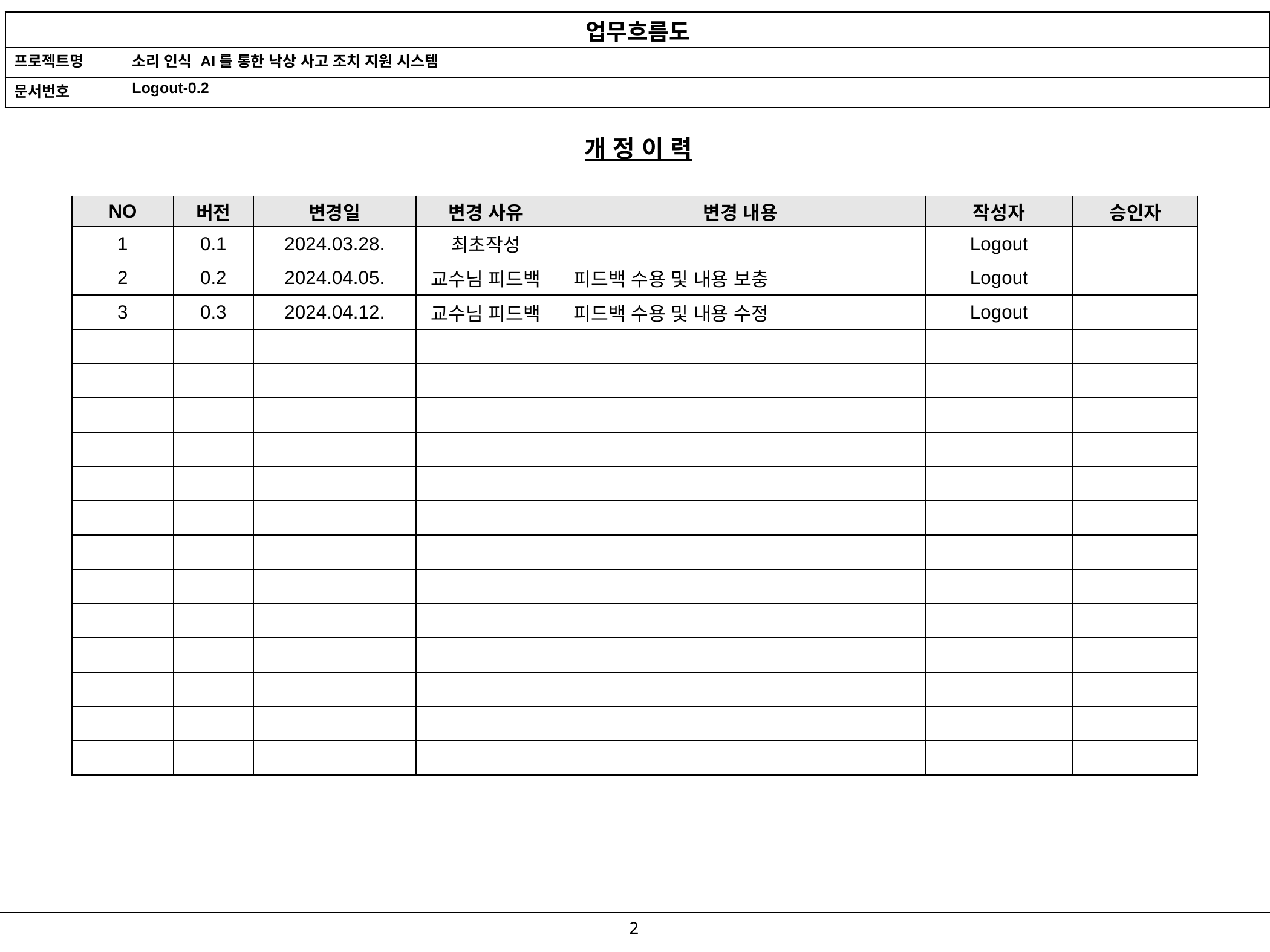

| 업무흐름도 |  |
| --- | --- |
| 프로젝트명 | 소리 인식 AI를 통한 낙상 사고 조치 지원 시스템 |
| 문서번호 | Logout-0.2 |
개 정 이 력
| NO | 버전 | 변경일 | 변경 사유 | 변경 내용 | 작성자 | 승인자 |
| --- | --- | --- | --- | --- | --- | --- |
| 1 | 0.1 | 2024.03.28. | 최초작성 |  | Logout |  |
| 2 | 0.2 | 2024.04.05. | 교수님 피드백 | 피드백 수용 및 내용 보충 | Logout |  |
| 3 | 0.3 | 2024.04.12. | 교수님 피드백 | 피드백 수용 및 내용 수정 | Logout |  |
|  |  |  |  |  |  |  |
|  |  |  |  |  |  |  |
|  |  |  |  |  |  |  |
|  |  |  |  |  |  |  |
|  |  |  |  |  |  |  |
|  |  |  |  |  |  |  |
|  |  |  |  |  |  |  |
|  |  |  |  |  |  |  |
|  |  |  |  |  |  |  |
|  |  |  |  |  |  |  |
|  |  |  |  |  |  |  |
|  |  |  |  |  |  |  |
|  |  |  |  |  |  |  |